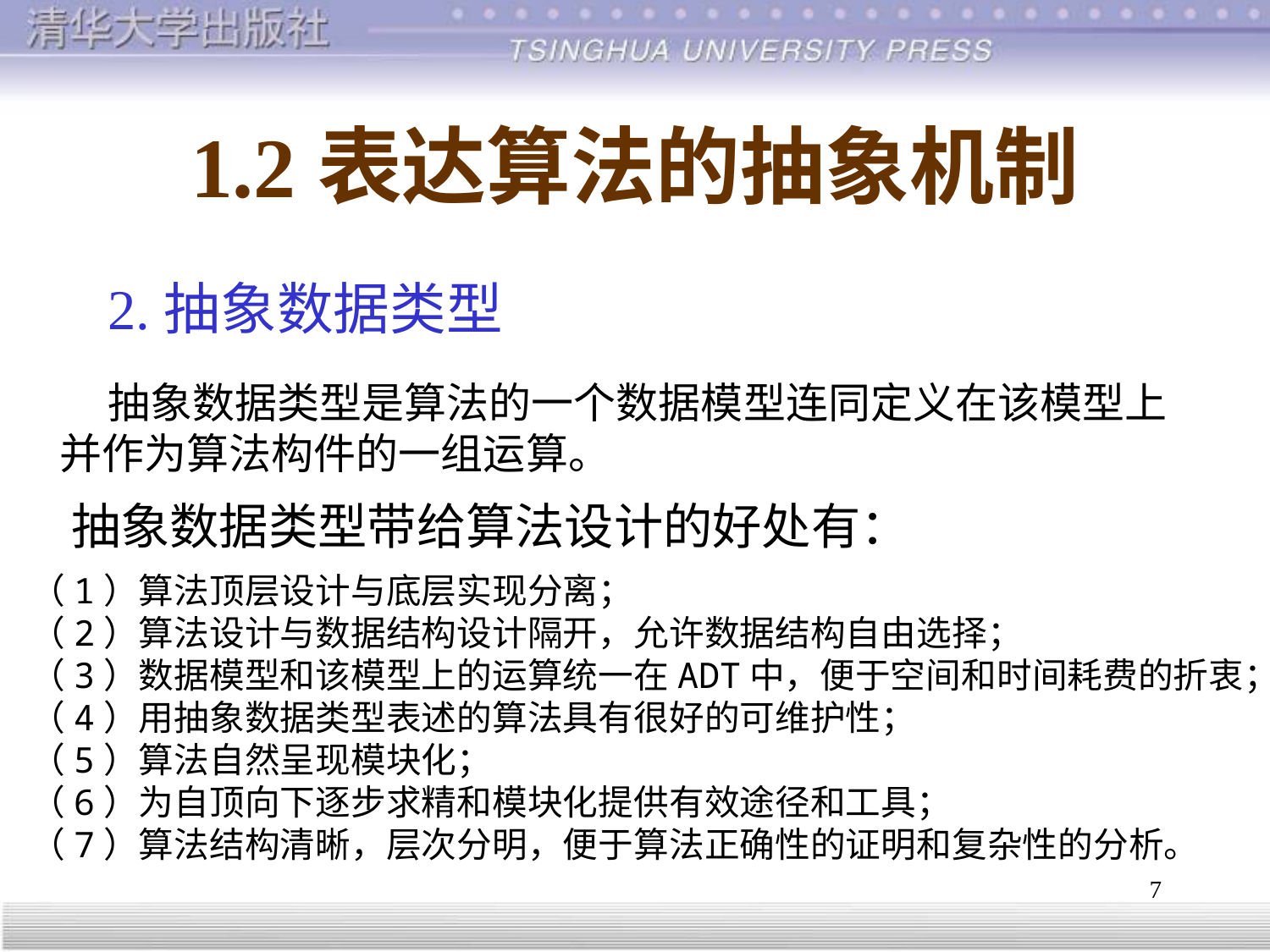

# 1.2	表达算法的抽象机制
2.抽象数据类型
    抽象数据类型是算法的一个数据模型连同定义在该模型上
并作为算法构件的一组运算。
抽象数据类型带给算法设计的好处有：
（1）算法顶层设计与底层实现分离；
（2）算法设计与数据结构设计隔开，允许数据结构自由选择；
（3）数据模型和该模型上的运算统一在ADT中，便于空间和时间耗费的折衷；
（4）用抽象数据类型表述的算法具有很好的可维护性；
（5）算法自然呈现模块化；
（6）为自顶向下逐步求精和模块化提供有效途径和工具；
（7）算法结构清晰，层次分明，便于算法正确性的证明和复杂性的分析。
7